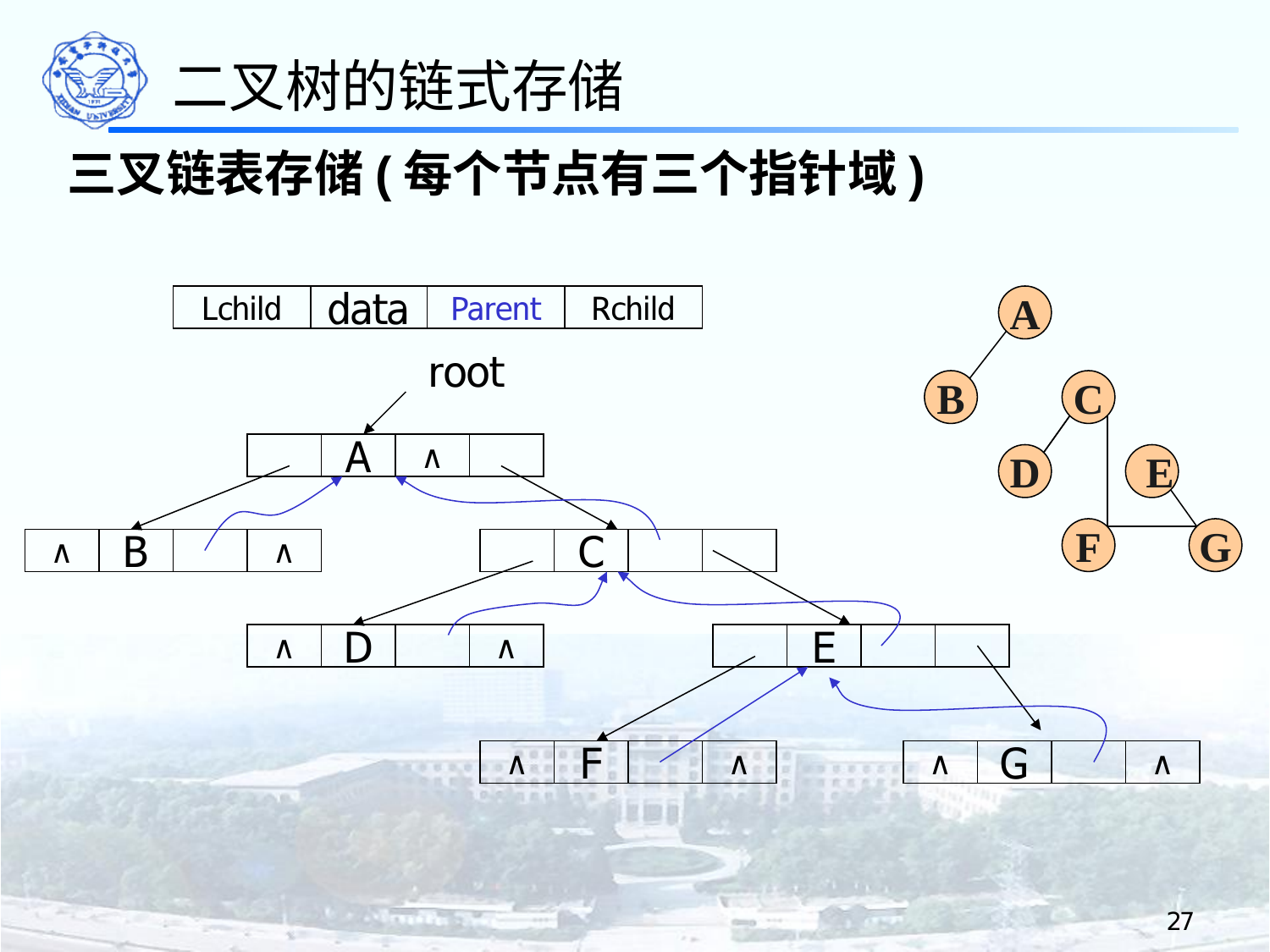

二叉树的链式存储
三叉链表存储(每个节点有三个指针域)
Lchild
data
Parent
Rchild
A
B
C
D
E
F
G
root

A
∧

∧
B

∧

C

∧
D

∧

E

∧
F

∧
∧
G

∧
27